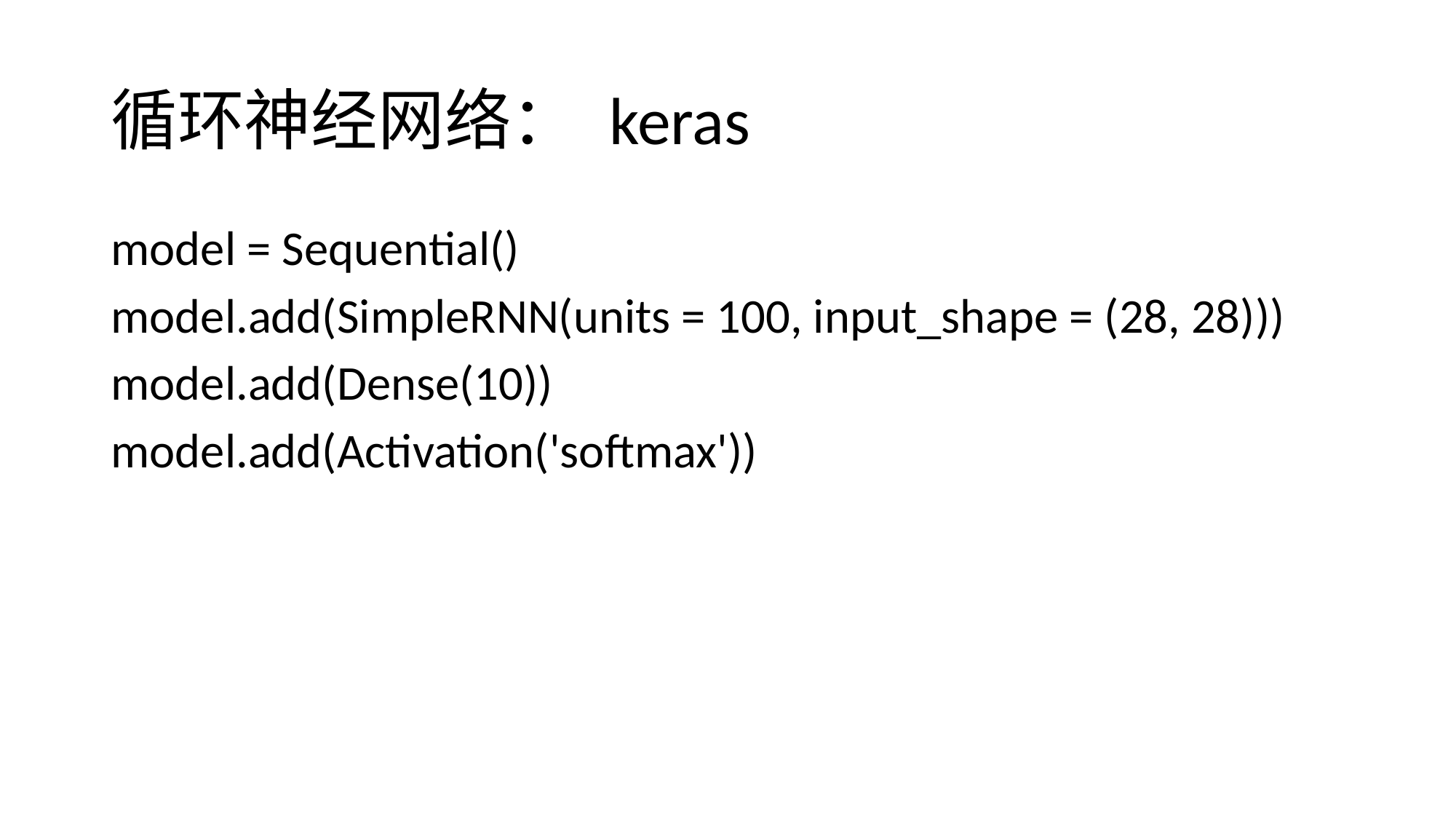

# 循环神经网络： keras
model = Sequential()
model.add(SimpleRNN(units = 100, input_shape = (28, 28)))
model.add(Dense(10))
model.add(Activation('softmax'))